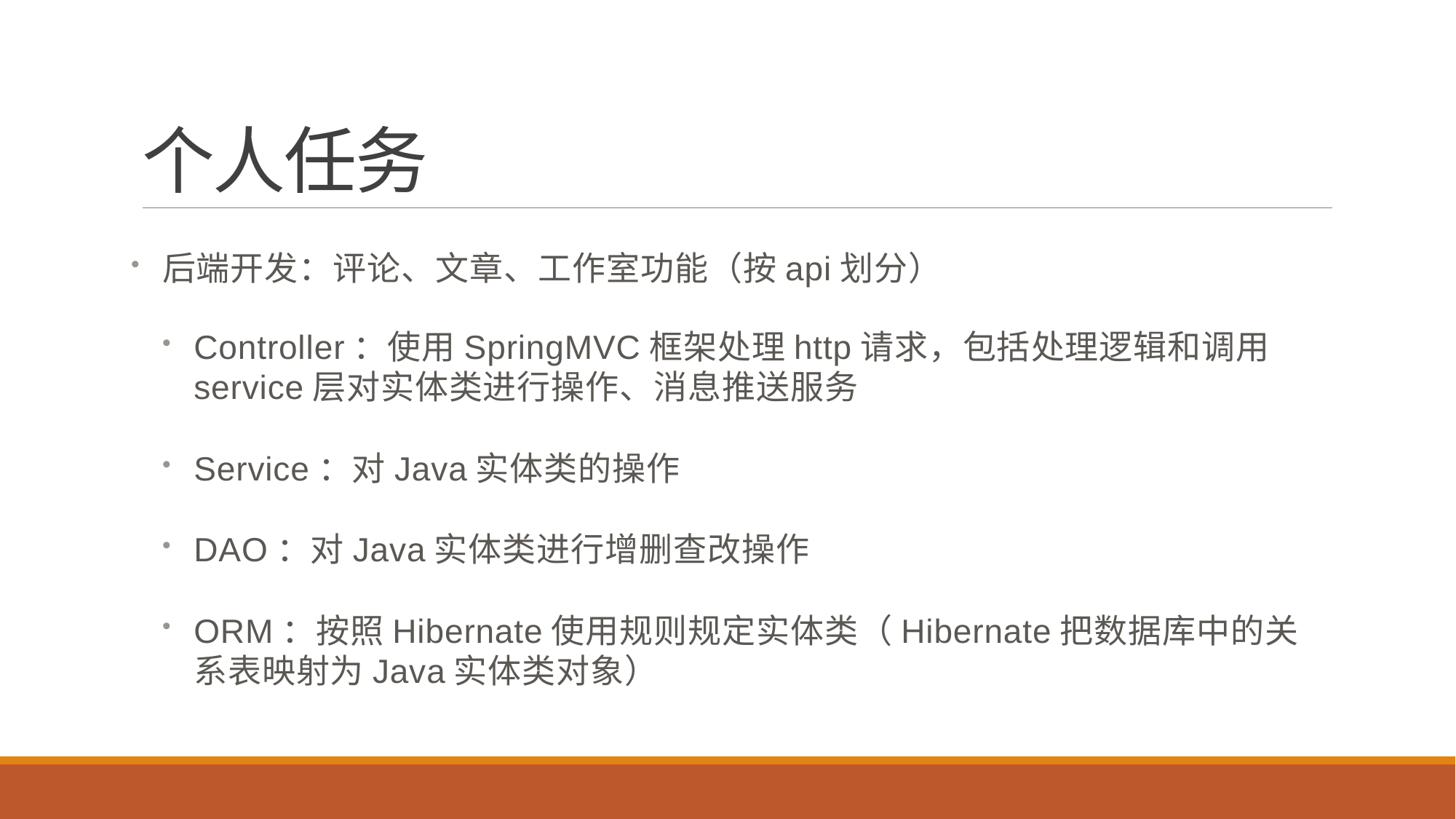

# 个人任务
后端开发：评论、文章、工作室功能（按api划分）
Controller：使用SpringMVC框架处理http请求，包括处理逻辑和调用service层对实体类进行操作、消息推送服务
Service：对Java实体类的操作
DAO：对Java实体类进行增删查改操作
ORM：按照Hibernate使用规则规定实体类（Hibernate把数据库中的关系表映射为Java实体类对象）